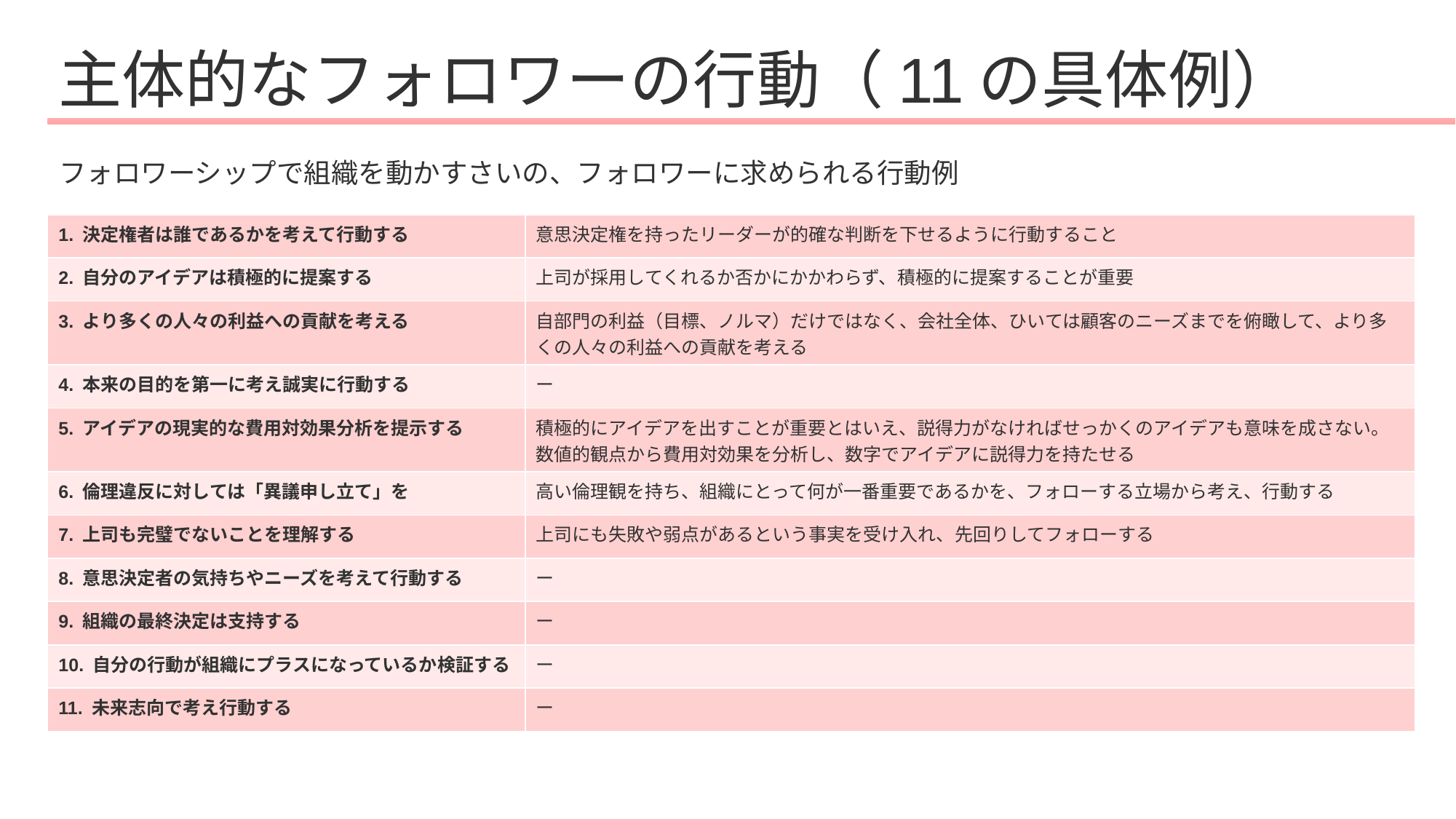

# 主体的なフォロワーの行動（11の具体例）
フォロワーシップで組織を動かすさいの、フォロワーに求められる行動例
| 1. 決定権者は誰であるかを考えて行動する | 意思決定権を持ったリーダーが的確な判断を下せるように行動すること |
| --- | --- |
| 2. 自分のアイデアは積極的に提案する | 上司が採用してくれるか否かにかかわらず、積極的に提案することが重要 |
| 3. より多くの人々の利益への貢献を考える | 自部門の利益（目標、ノルマ）だけではなく、会社全体、ひいては顧客のニーズまでを俯瞰して、より多くの人々の利益への貢献を考える |
| 4. 本来の目的を第一に考え誠実に行動する | ー |
| 5. アイデアの現実的な費用対効果分析を提示する | 積極的にアイデアを出すことが重要とはいえ、説得力がなければせっかくのアイデアも意味を成さない。数値的観点から費用対効果を分析し、数字でアイデアに説得力を持たせる |
| 6. 倫理違反に対しては「異議申し立て」を | 高い倫理観を持ち、組織にとって何が一番重要であるかを、フォローする立場から考え、行動する |
| 7. 上司も完璧でないことを理解する | 上司にも失敗や弱点があるという事実を受け入れ、先回りしてフォローする |
| 8. 意思決定者の気持ちやニーズを考えて行動する | ー |
| 9. 組織の最終決定は支持する | ー |
| 10. 自分の行動が組織にプラスになっているか検証する | ー |
| 11. 未来志向で考え行動する | ー |
102